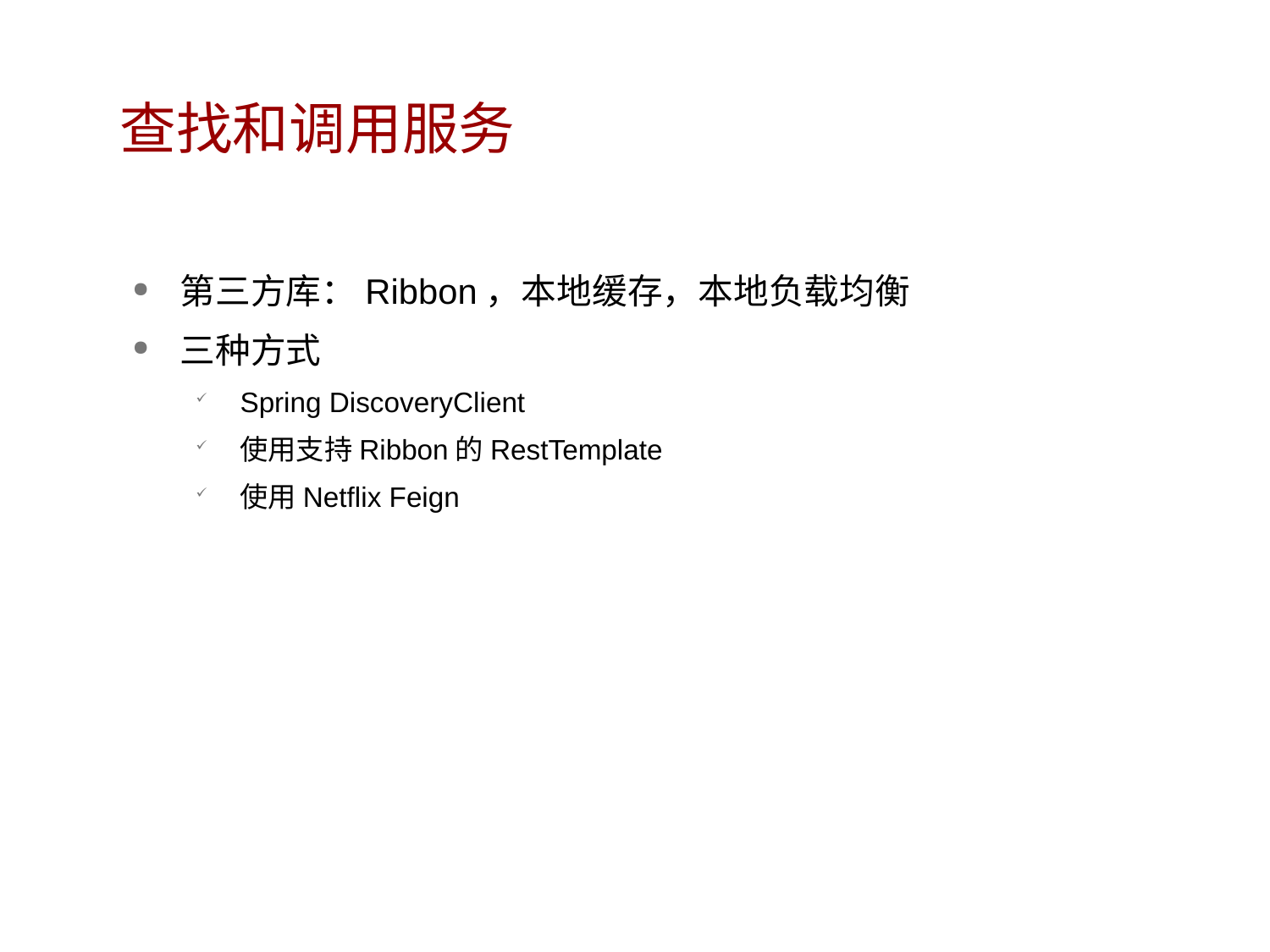

# 查找和调用服务
第三方库：Ribbon，本地缓存，本地负载均衡
三种方式
Spring DiscoveryClient
使用支持Ribbon的RestTemplate
使用Netflix Feign